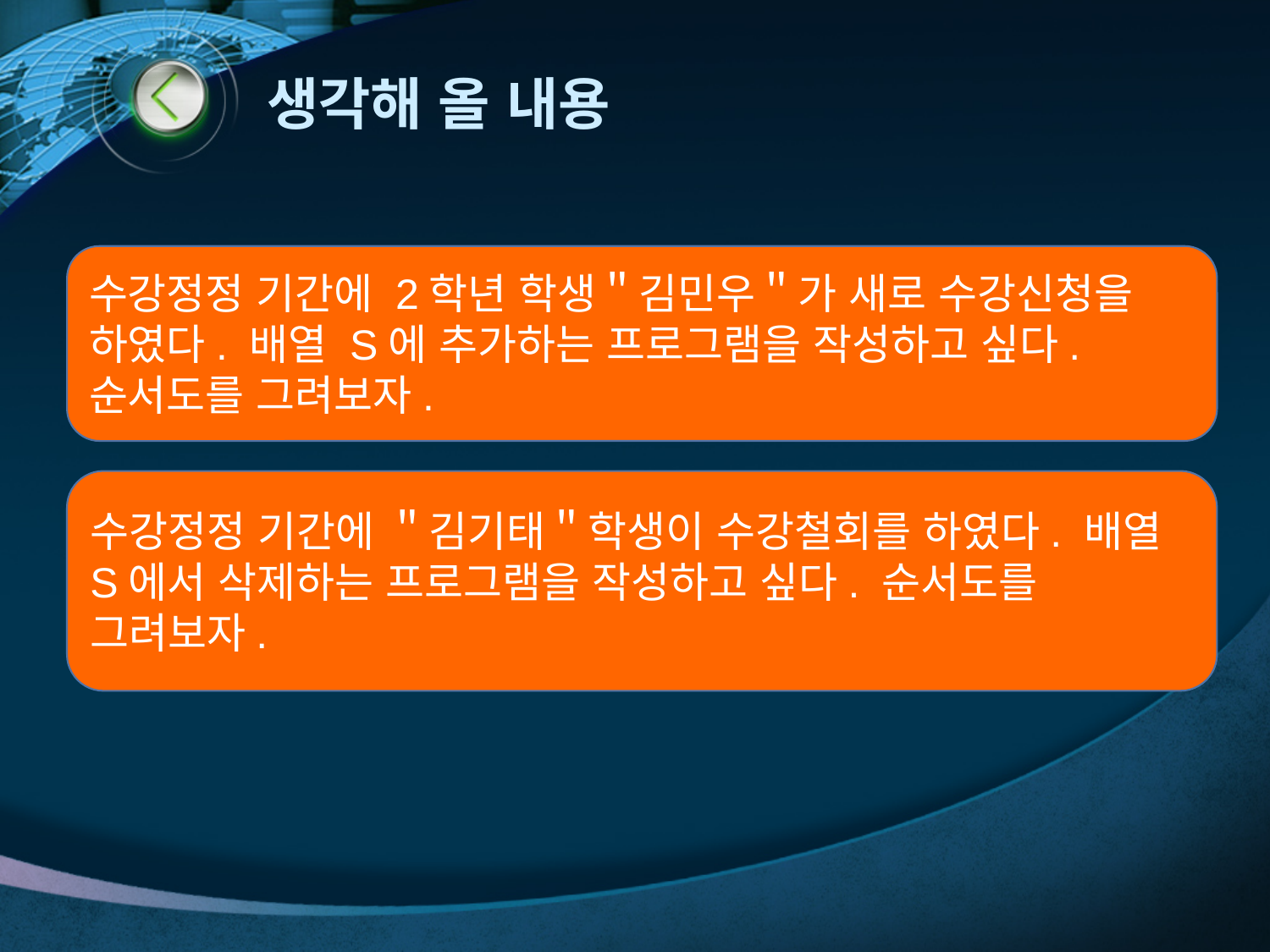

# 생각해 올 내용
수강정정 기간에 2학년 학생＂김민우＂가 새로 수강신청을 하였다. 배열 S에 추가하는 프로그램을 작성하고 싶다. 순서도를 그려보자.
수강정정 기간에 ＂김기태＂학생이 수강철회를 하였다. 배열 S에서 삭제하는 프로그램을 작성하고 싶다. 순서도를 그려보자.